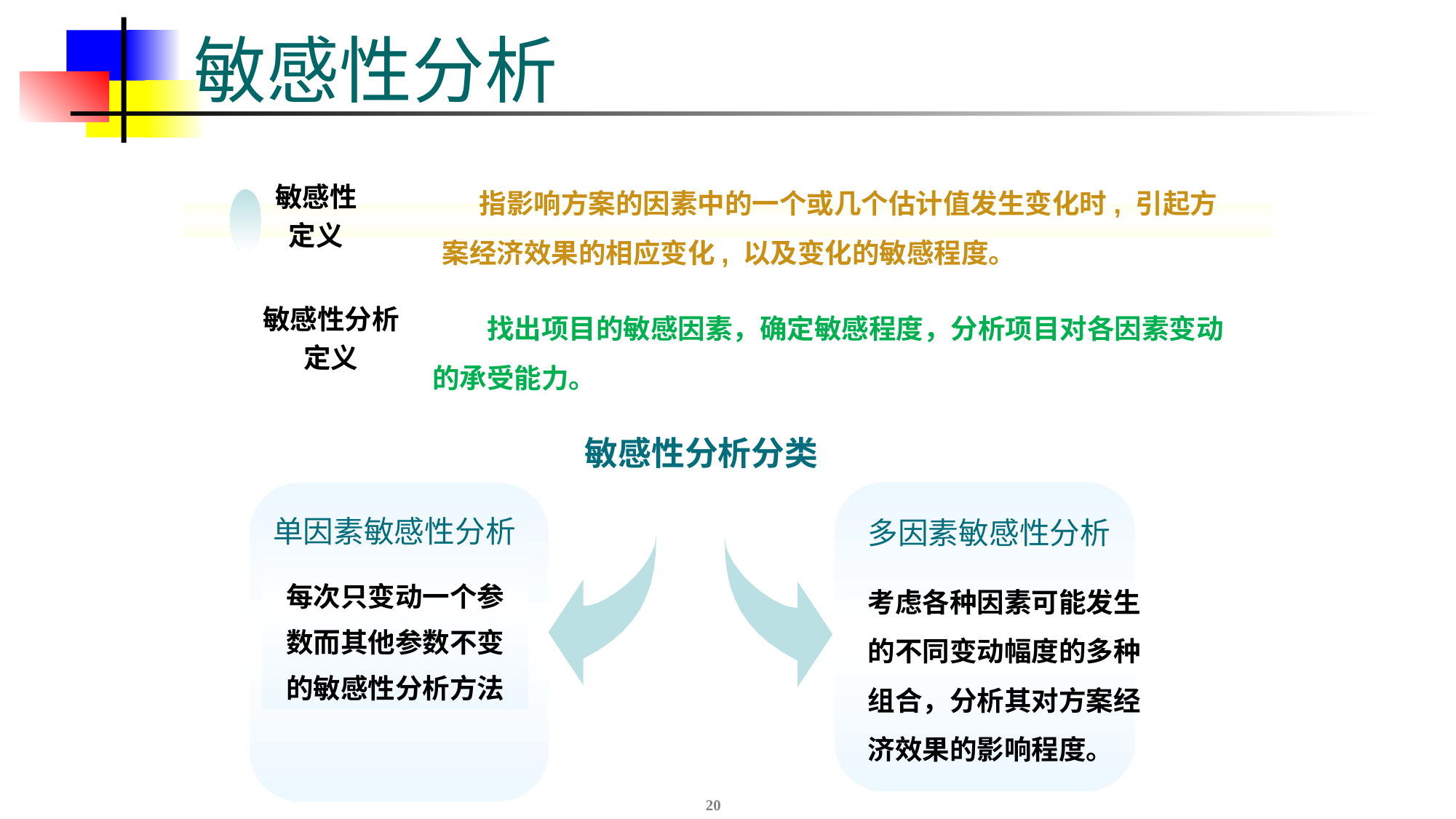

# 敏感性分析
     指影响方案的因素中的一个或几个估计值发生变化时, 引起方案经济效果的相应变化, 以及变化的敏感程度。
敏感性
定义

找出项目的敏感因素，确定敏感程度，分析项目对各因素变动的承受能力。
敏感性分析
定义
敏感性分析分类

多因素敏感性分析
考虑各种因素可能发生的不同变动幅度的多种组合，分析其对方案经济效果的影响程度。

单因素敏感性分析
每次只变动一个参数而其他参数不变的敏感性分析方法

20